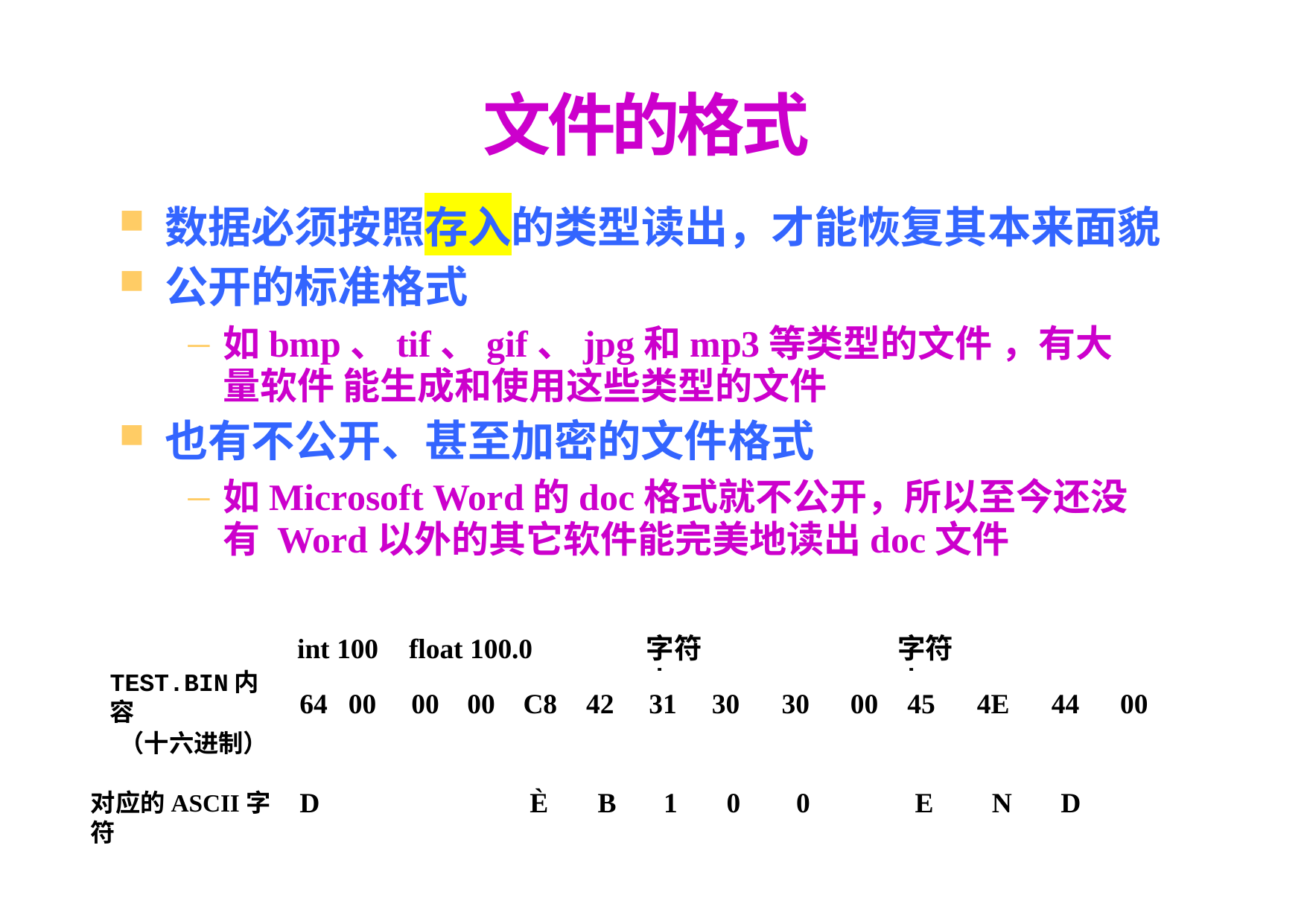

# 文件的格式
数据必须按照存入的类型读出，才能恢复其本来面貌
公开的标准格式
如bmp、tif、gif、jpg和mp3等类型的文件 ，有大量软件 能生成和使用这些类型的文件
也有不公开、甚至加密的文件格式
如Microsoft Word的doc格式就不公开，所以至今还没有 Word以外的其它软件能完美地读出doc文件
int 100
float 100.0
字符串"100"
字符串"END"
TEST.BIN内容
（十六进制）

| 64 | 00 | 00 | 00 | C8 | 42 | 31 | 30 | 30 | 00 | 45 | 4E | 44 | 00 |
| --- | --- | --- | --- | --- | --- | --- | --- | --- | --- | --- | --- | --- | --- |
| D |  |  |  | È | B | 1 | 0 | 0 |  | E | N | D |  |

对应的ASCII字符
10